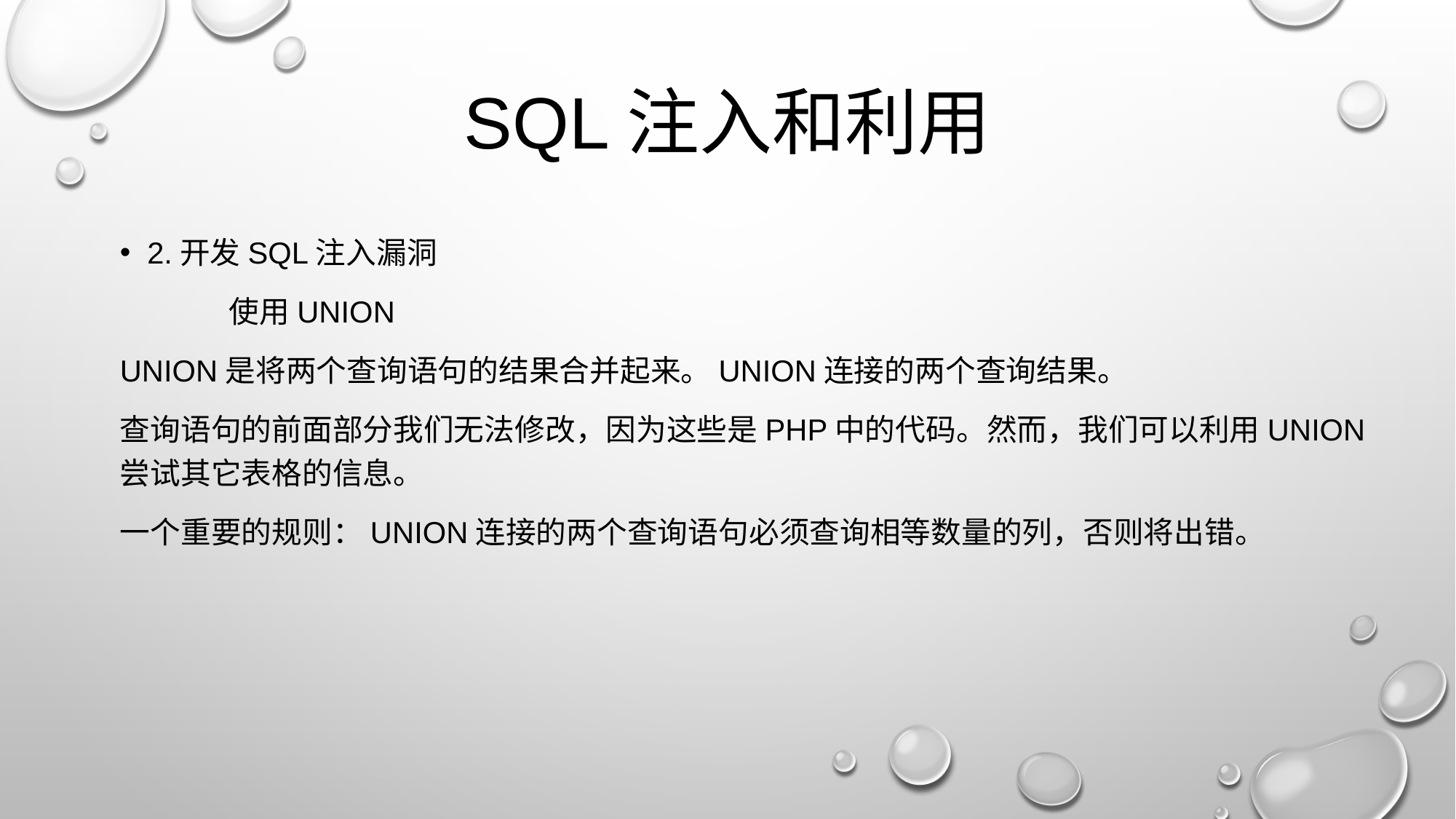

# SQL注入和利用
2.开发SQL注入漏洞
	使用UNION
UNION是将两个查询语句的结果合并起来。UNION连接的两个查询结果。
查询语句的前面部分我们无法修改，因为这些是PHP中的代码。然而，我们可以利用UNION尝试其它表格的信息。
一个重要的规则：UNION连接的两个查询语句必须查询相等数量的列，否则将出错。